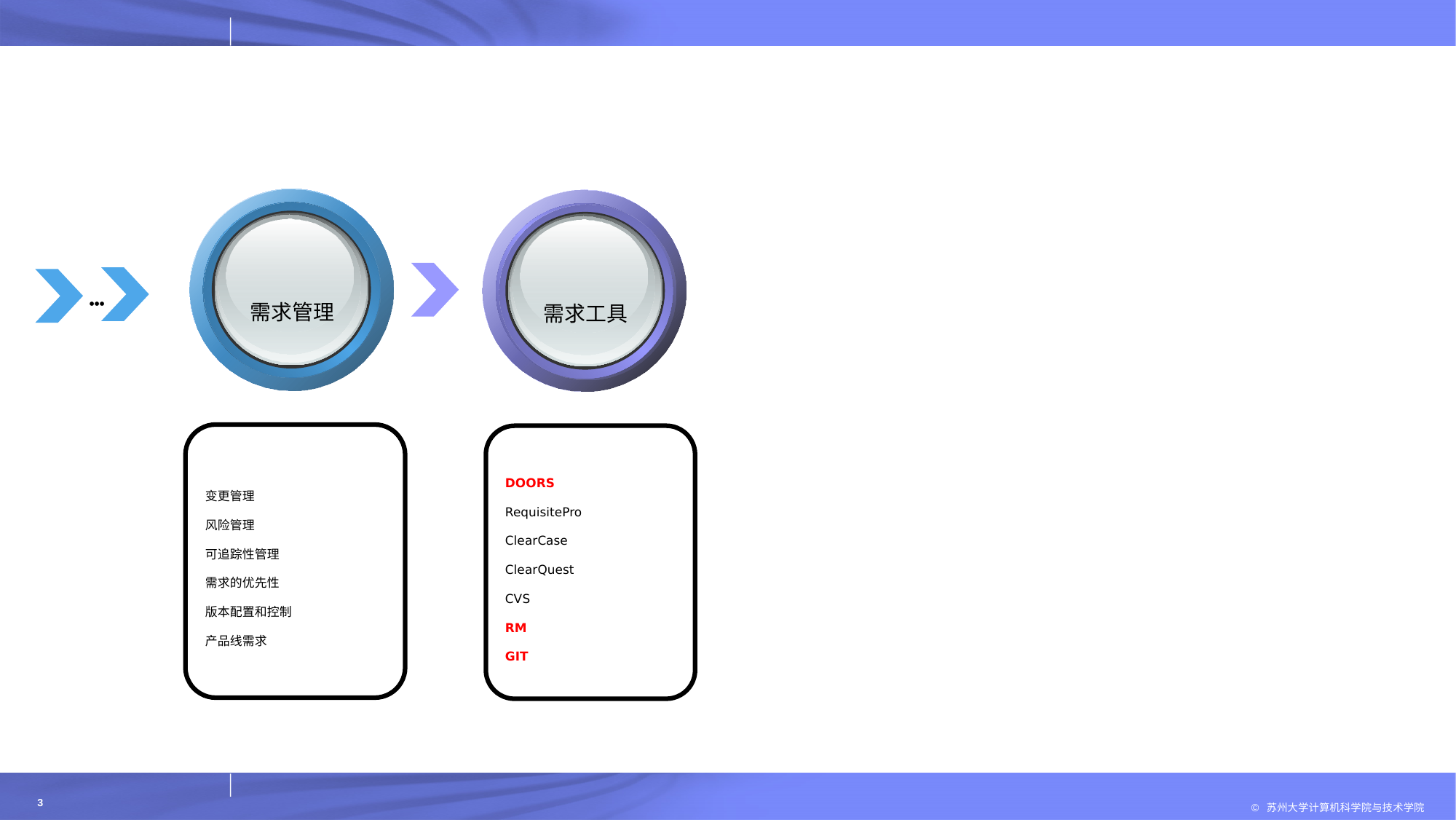

需求管理
需求工具
•••
变更管理
风险管理
可追踪性管理
需求的优先性
版本配置和控制
产品线需求

DOORS
RequisitePro
ClearCase
ClearQuest
CVS
RM
GIT

3